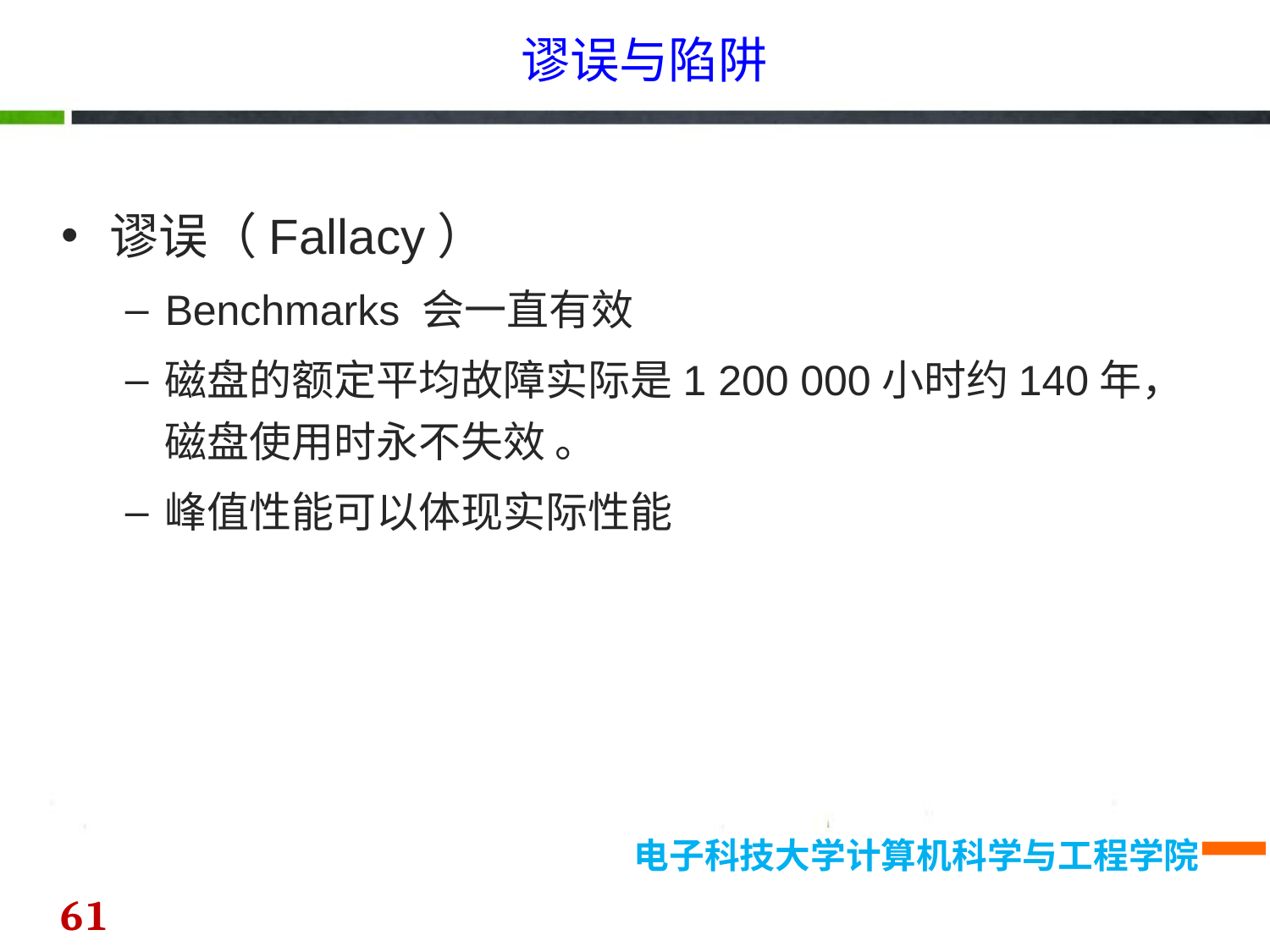

谬误与陷阱
谬误（Fallacy）
Benchmarks 会一直有效
磁盘的额定平均故障实际是1 200 000小时约140年，磁盘使用时永不失效 。
峰值性能可以体现实际性能